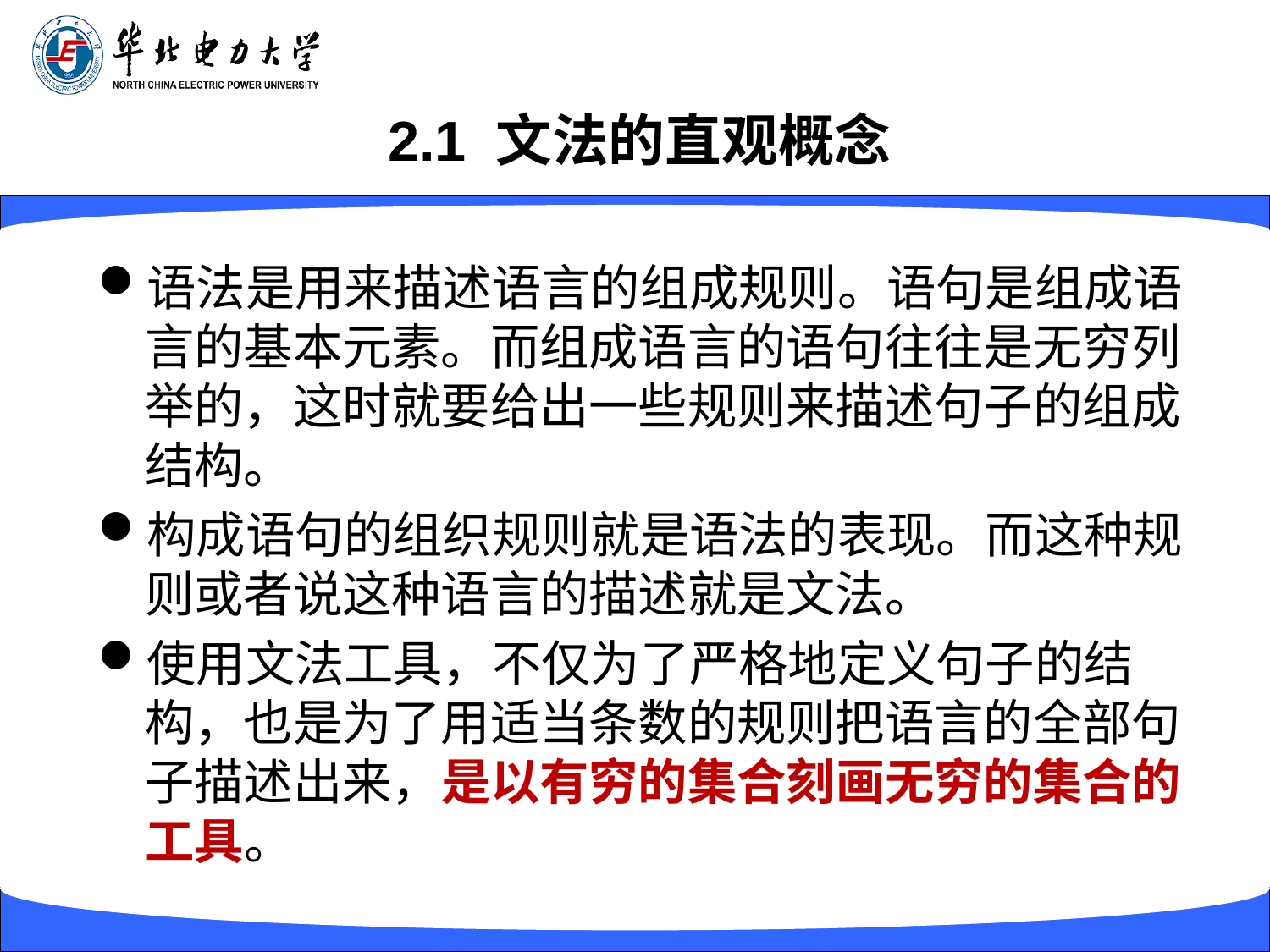

# 2.1 文法的直观概念
语法是用来描述语言的组成规则。语句是组成语言的基本元素。而组成语言的语句往往是无穷列举的，这时就要给出一些规则来描述句子的组成结构。
构成语句的组织规则就是语法的表现。而这种规则或者说这种语言的描述就是文法。
使用文法工具，不仅为了严格地定义句子的结构，也是为了用适当条数的规则把语言的全部句子描述出来，是以有穷的集合刻画无穷的集合的工具。